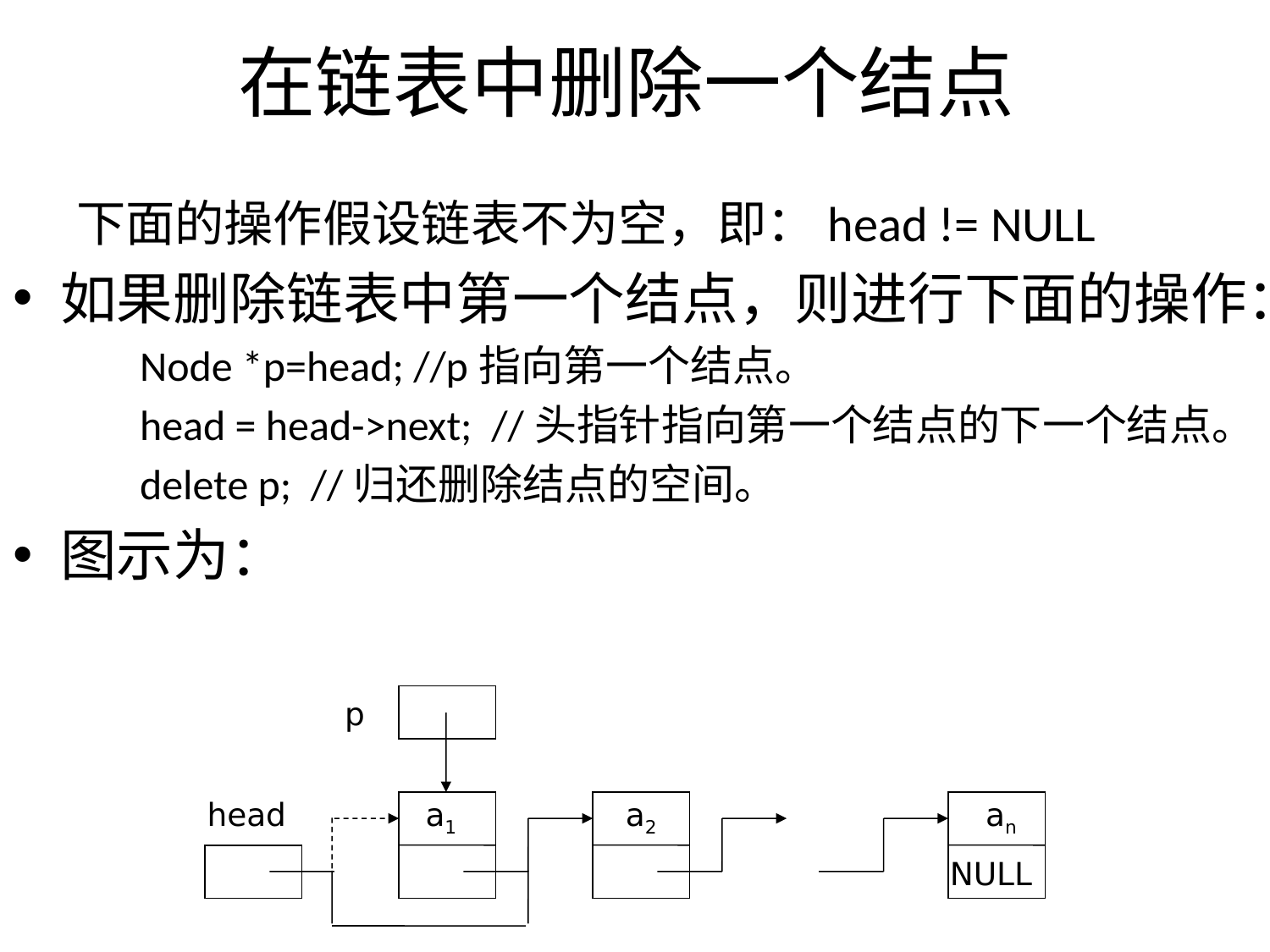

# 在链表中删除一个结点
下面的操作假设链表不为空，即：head != NULL
如果删除链表中第一个结点，则进行下面的操作：
Node *p=head; //p指向第一个结点。
head = head->next;  //头指针指向第一个结点的下一个结点。
delete p;  //归还删除结点的空间。
图示为：

p
head
a1
a2
an
NULL